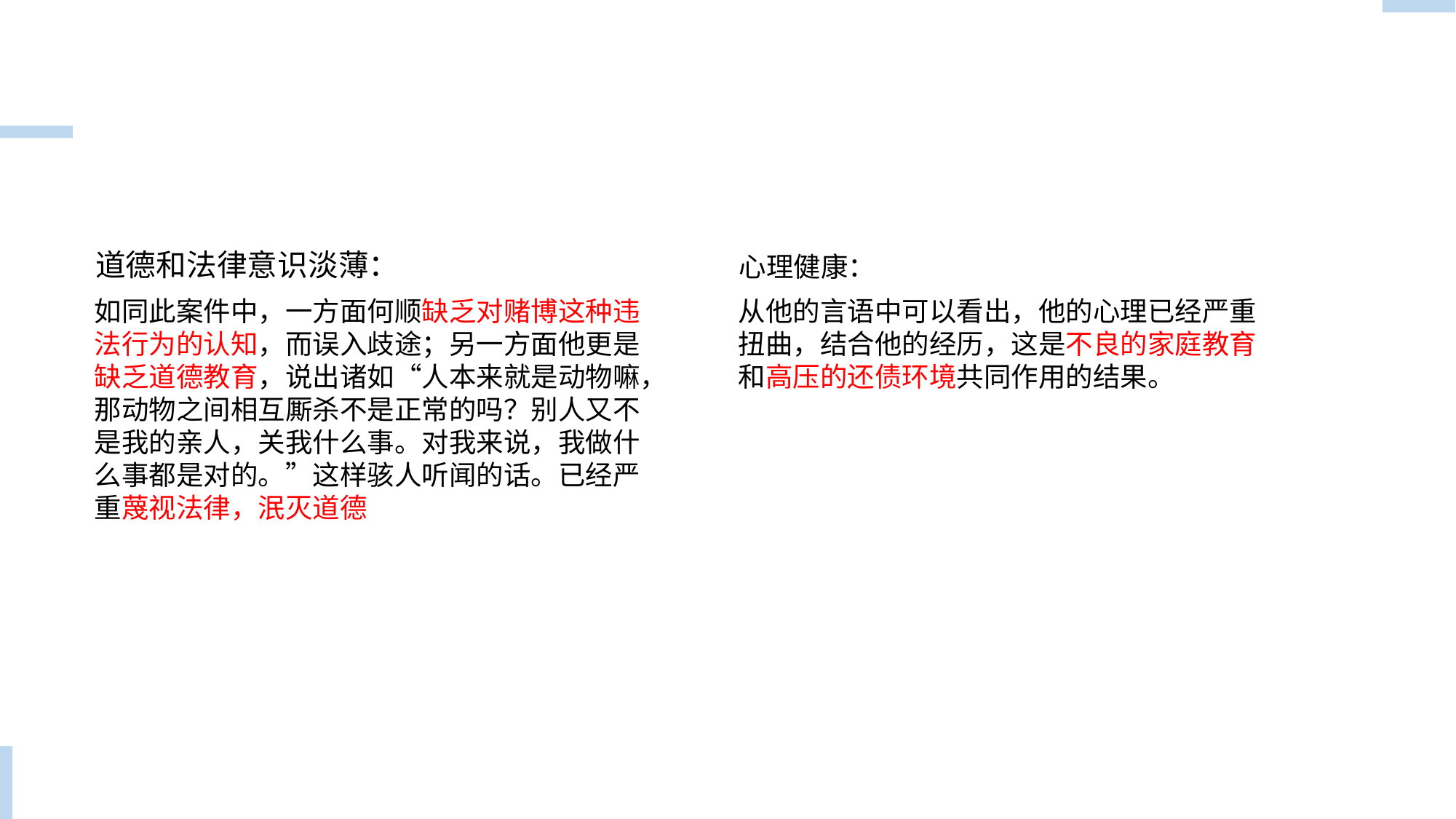

道德和法律意识淡薄：
心理健康：
如同此案件中，一方面何顺缺乏对赌博这种违法行为的认知，而误入歧途；另一方面他更是缺乏道德教育，说出诸如“人本来就是动物嘛，那动物之间相互厮杀不是正常的吗？别人又不是我的亲人，关我什么事。对我来说，我做什么事都是对的。”这样骇人听闻的话。已经严重蔑视法律，泯灭道德
从他的言语中可以看出，他的心理已经严重扭曲，结合他的经历，这是不良的家庭教育和高压的还债环境共同作用的结果。